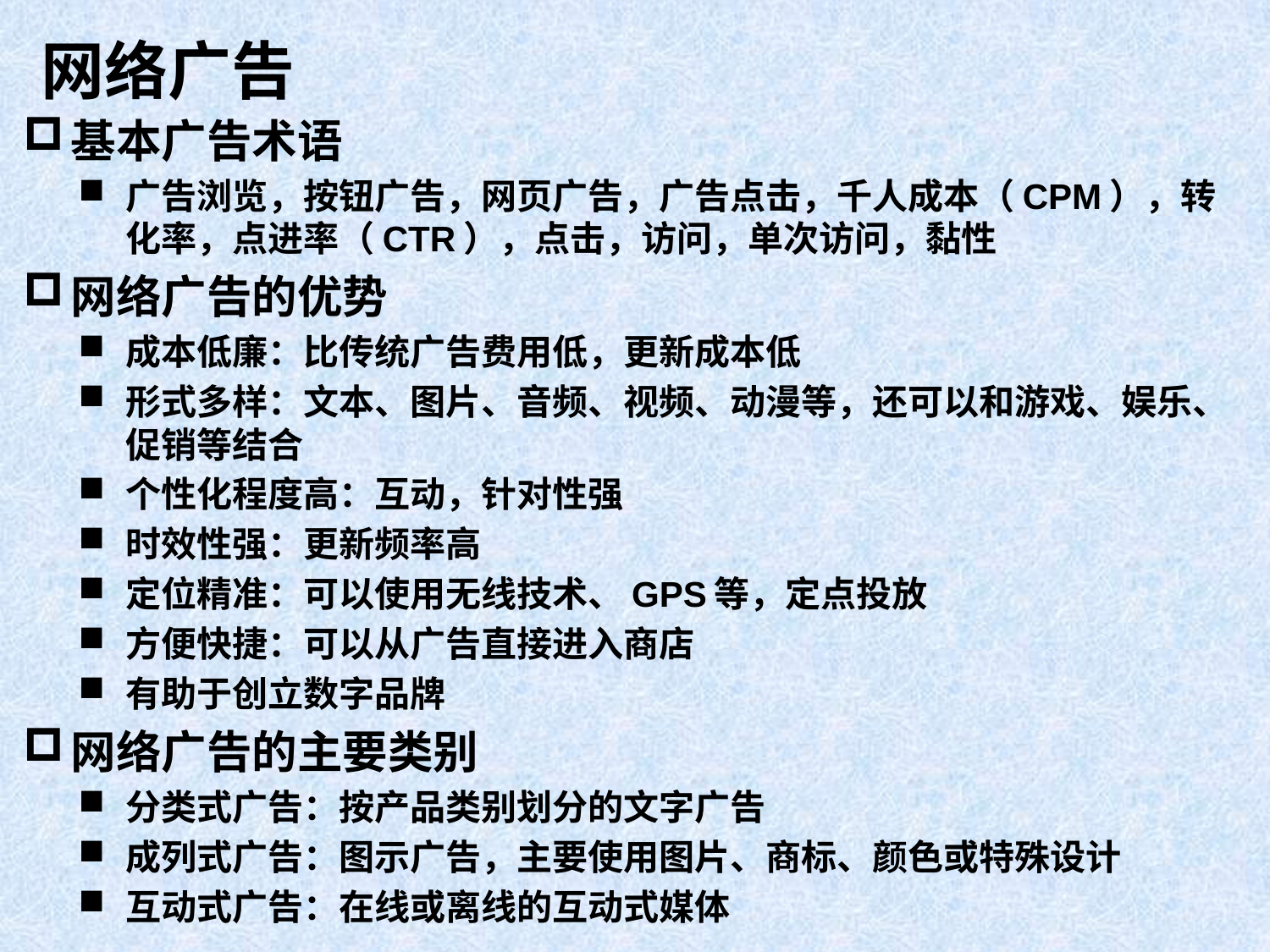

# 网络广告
基本广告术语
广告浏览，按钮广告，网页广告，广告点击，千人成本（CPM），转化率，点进率（CTR），点击，访问，单次访问，黏性
网络广告的优势
成本低廉：比传统广告费用低，更新成本低
形式多样：文本、图片、音频、视频、动漫等，还可以和游戏、娱乐、促销等结合
个性化程度高：互动，针对性强
时效性强：更新频率高
定位精准：可以使用无线技术、GPS等，定点投放
方便快捷：可以从广告直接进入商店
有助于创立数字品牌
网络广告的主要类别
分类式广告：按产品类别划分的文字广告
成列式广告：图示广告，主要使用图片、商标、颜色或特殊设计
互动式广告：在线或离线的互动式媒体